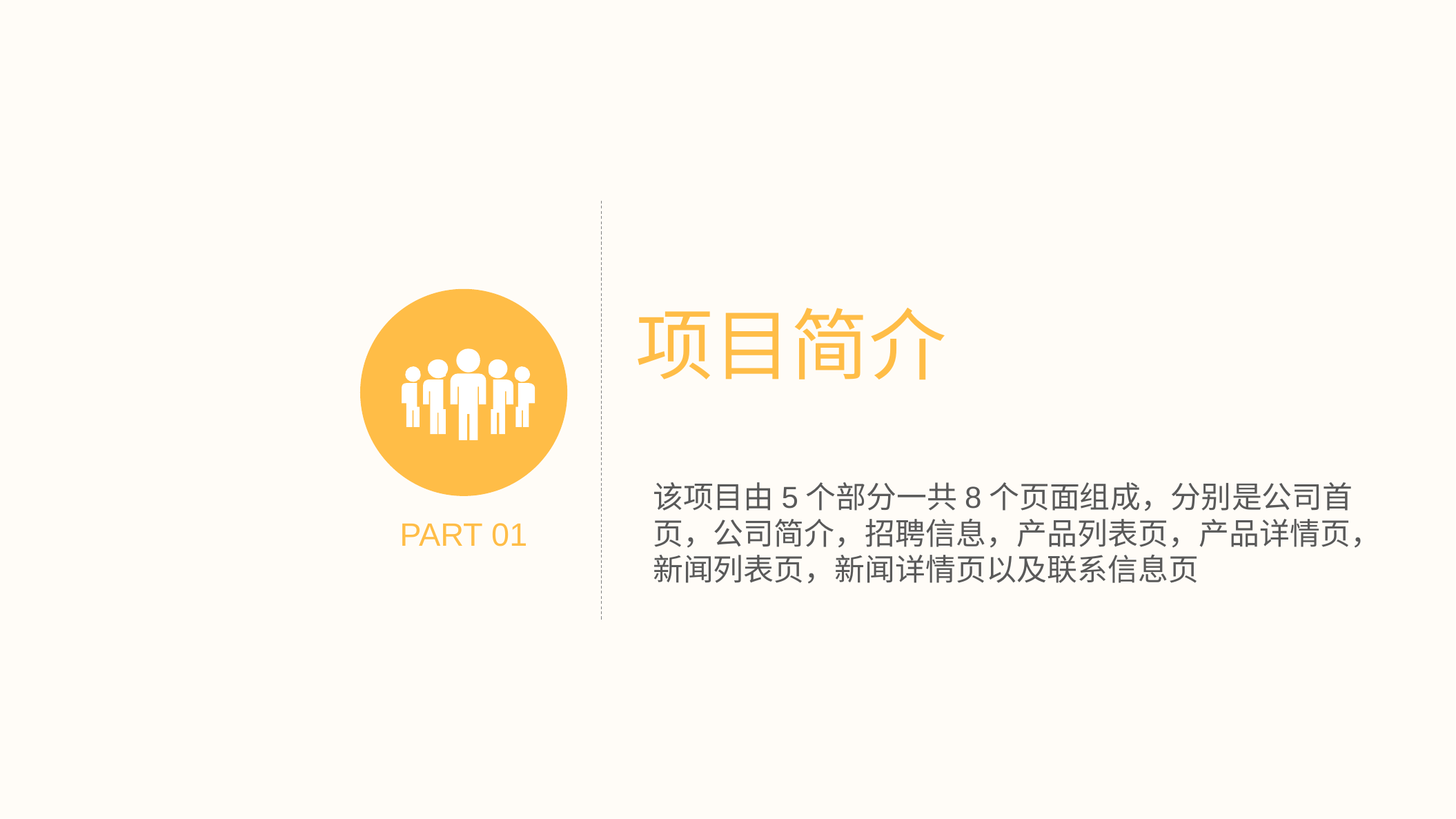

项目简介
该项目由5个部分一共8个页面组成，分别是公司首页，公司简介，招聘信息，产品列表页，产品详情页，新闻列表页，新闻详情页以及联系信息页
PART 01